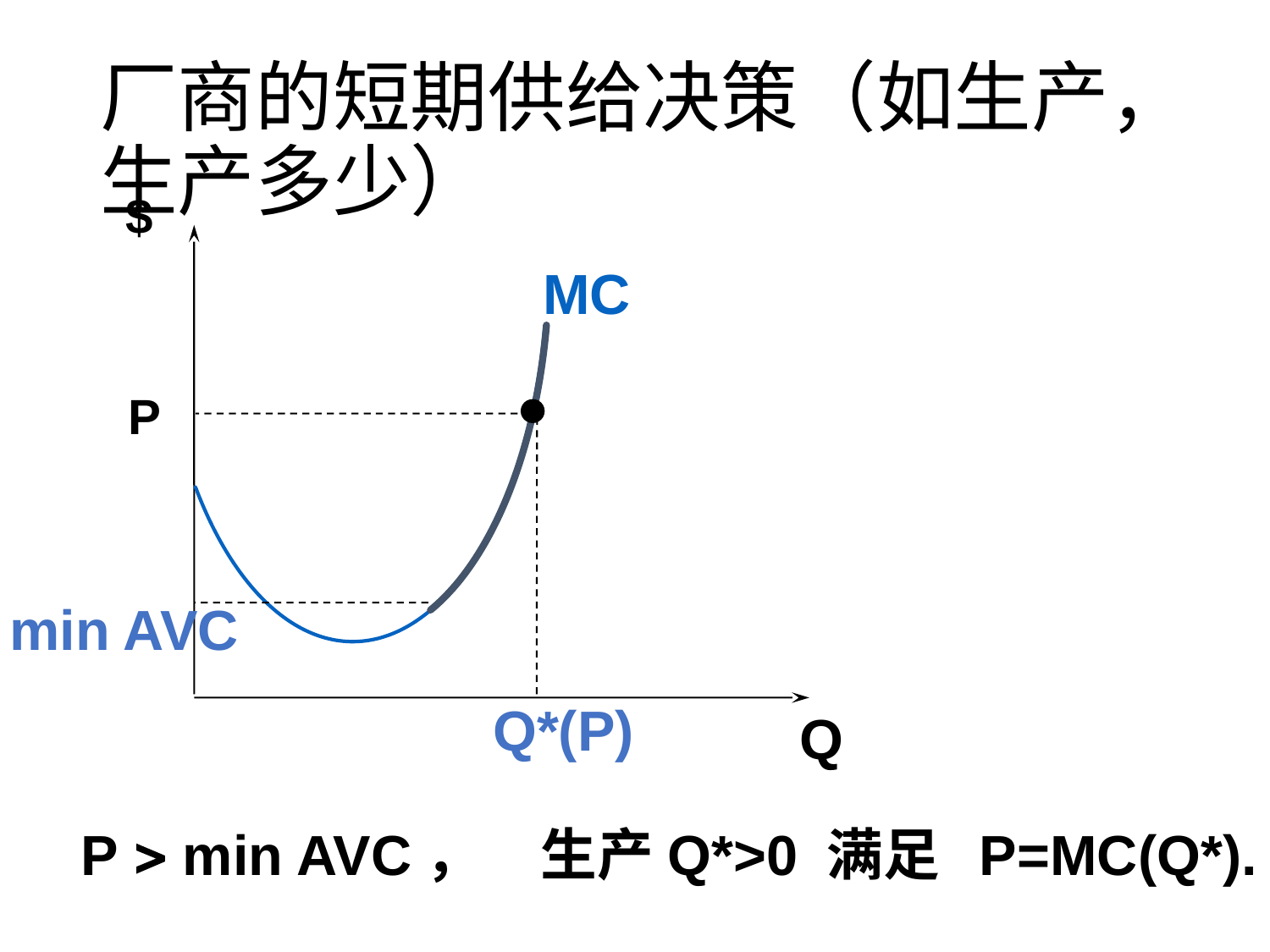

# 厂商的短期供给决策（如生产，生产多少）
$

MC

P

min AVC

Q*(P)
Q

P > min AVC，     生产Q*>0 满足  P=MC(Q*).